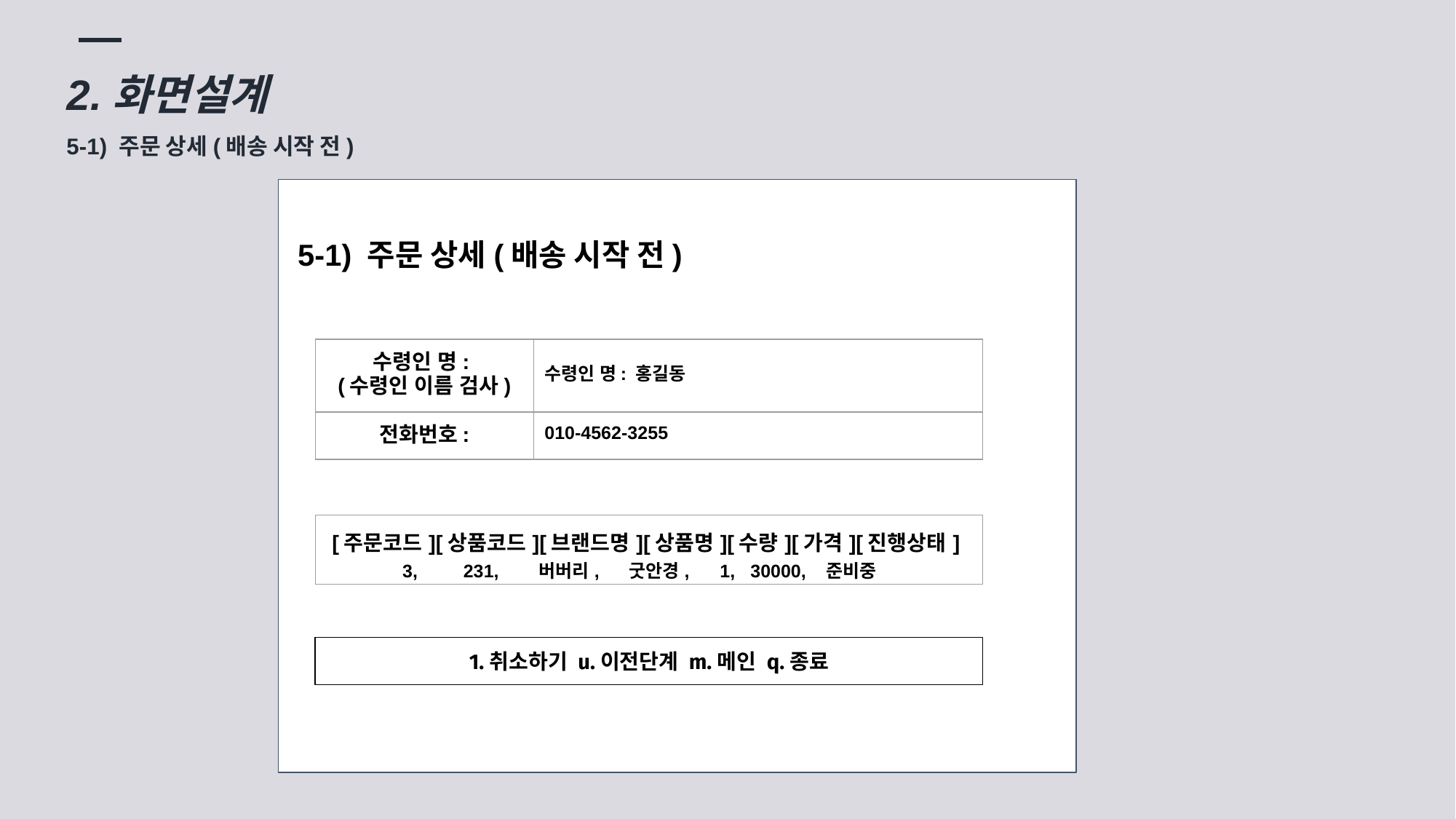

2.화면설계
5-1) 주문 상세(배송 시작 전)

5-1) 주문 상세(배송 시작 전)

| 수령인 명: (수령인 이름 검사) | 수령인 명: 홍길동 |  |
| --- | --- | --- |
| 전화번호: | 010-4562-3255 |  |
| [주문코드][상품코드][브랜드명][상품명][수량][가격][진행상태] 3, 231, 버버리, 굿안경, 1, 30000, 준비중 |  |  |
| --- | --- | --- |
|  |  |  |
1.취소하기 u.이전단계 m.메인 q.종료